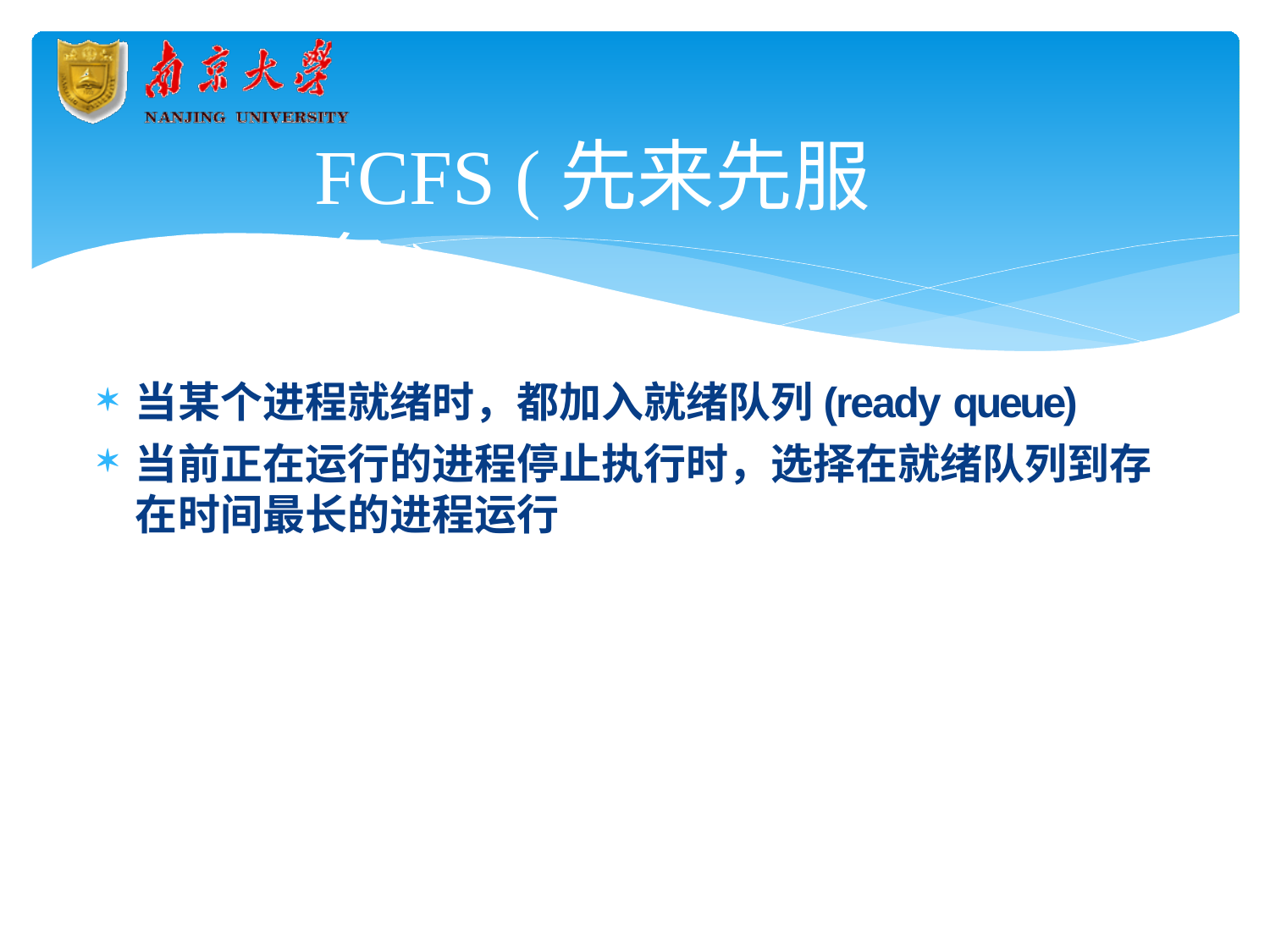

# FCFS (先来先服务)
当某个进程就绪时，都加入就绪队列(ready queue)
当前正在运行的进程停止执行时，选择在就绪队列到存 在时间最长的进程运行